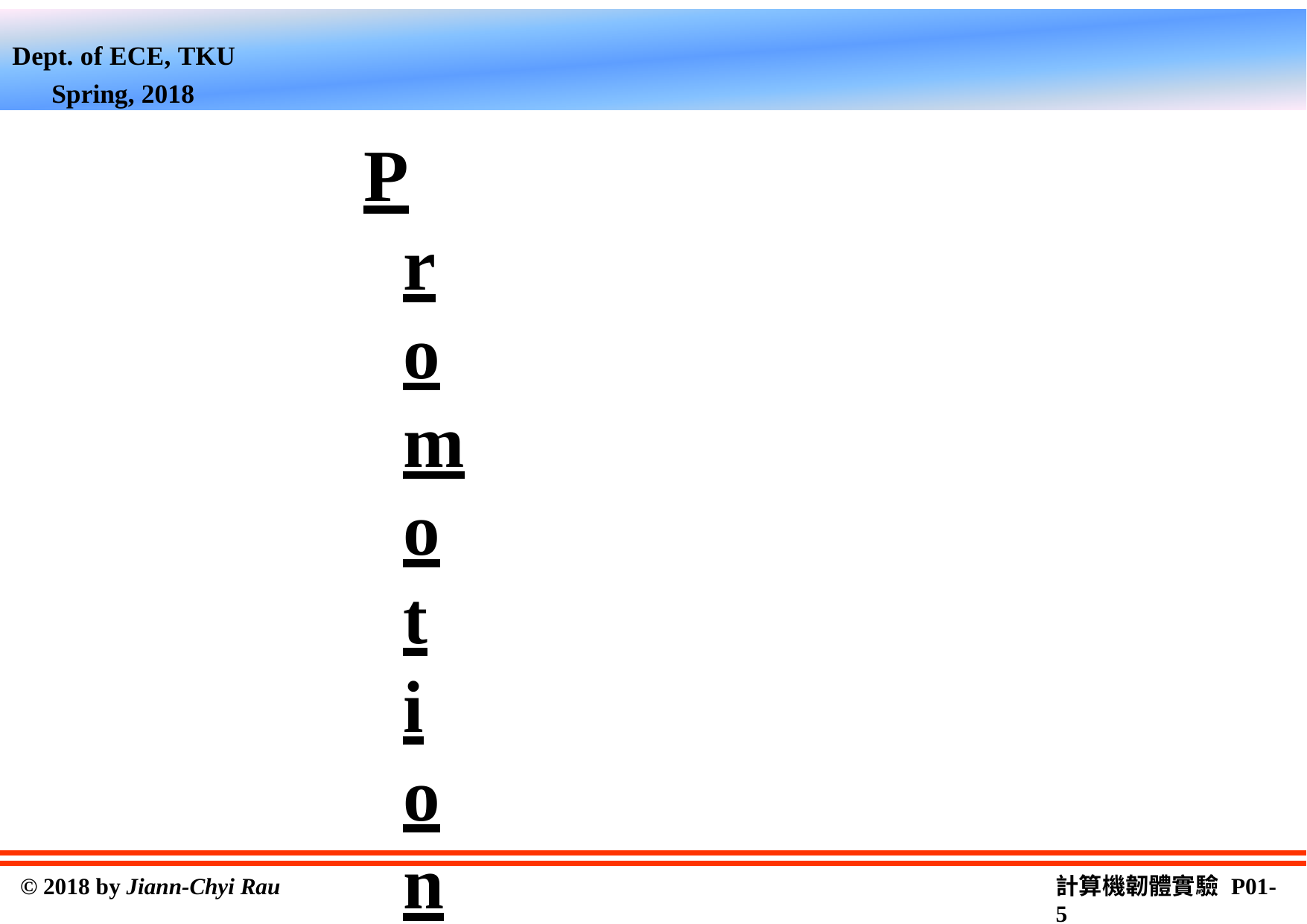

Dept. of ECE, TKU Spring, 2018
Promotion Rule

Specify how types can be converted to other types without losing data
Covert a lower data type into a higher one (upgrade) without losing data; otherwise, a warning message is issued for degradation
E.g. int into long long

計算機韌體實驗 P01-5
© 2018 by Jiann-Chyi Rau